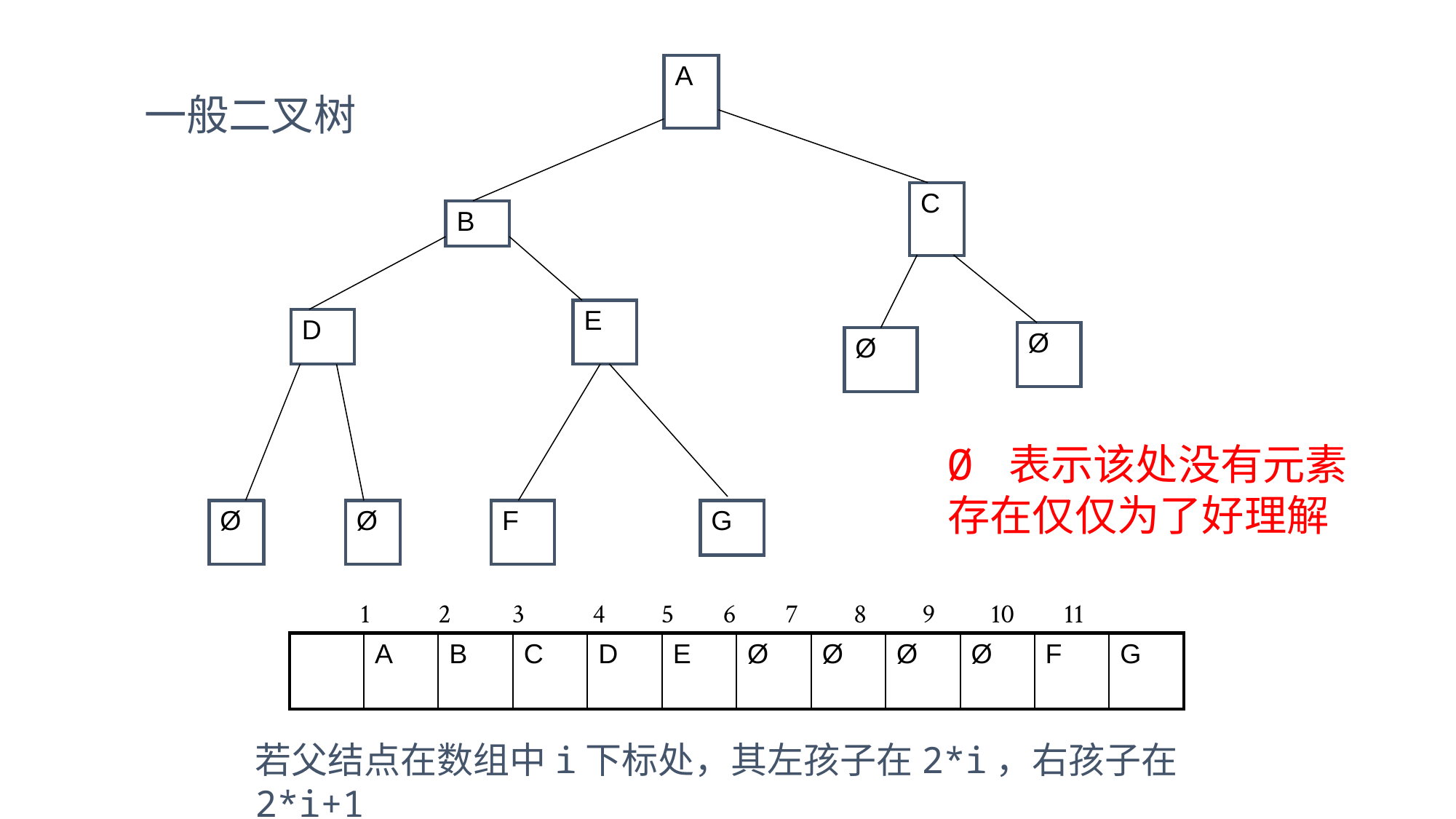

| A |
| --- |
一般二叉树

| C |
| --- |
| B |
| --- |

| E |
| --- |
| D |
| --- |
| Ø |
| --- |
| Ø |
| --- |

Ø 表示该处没有元素存在仅仅为了好理解
| Ø |
| --- |
| Ø |
| --- |
| F |
| --- |
| G |
| --- |
1           2          3           4         5        6        7         8         9         10        11
|  | A | B | C | D | E | Ø | Ø | Ø | Ø | F | G |
| --- | --- | --- | --- | --- | --- | --- | --- | --- | --- | --- | --- |
若父结点在数组中i下标处，其左孩子在2*i，右孩子在2*i+1